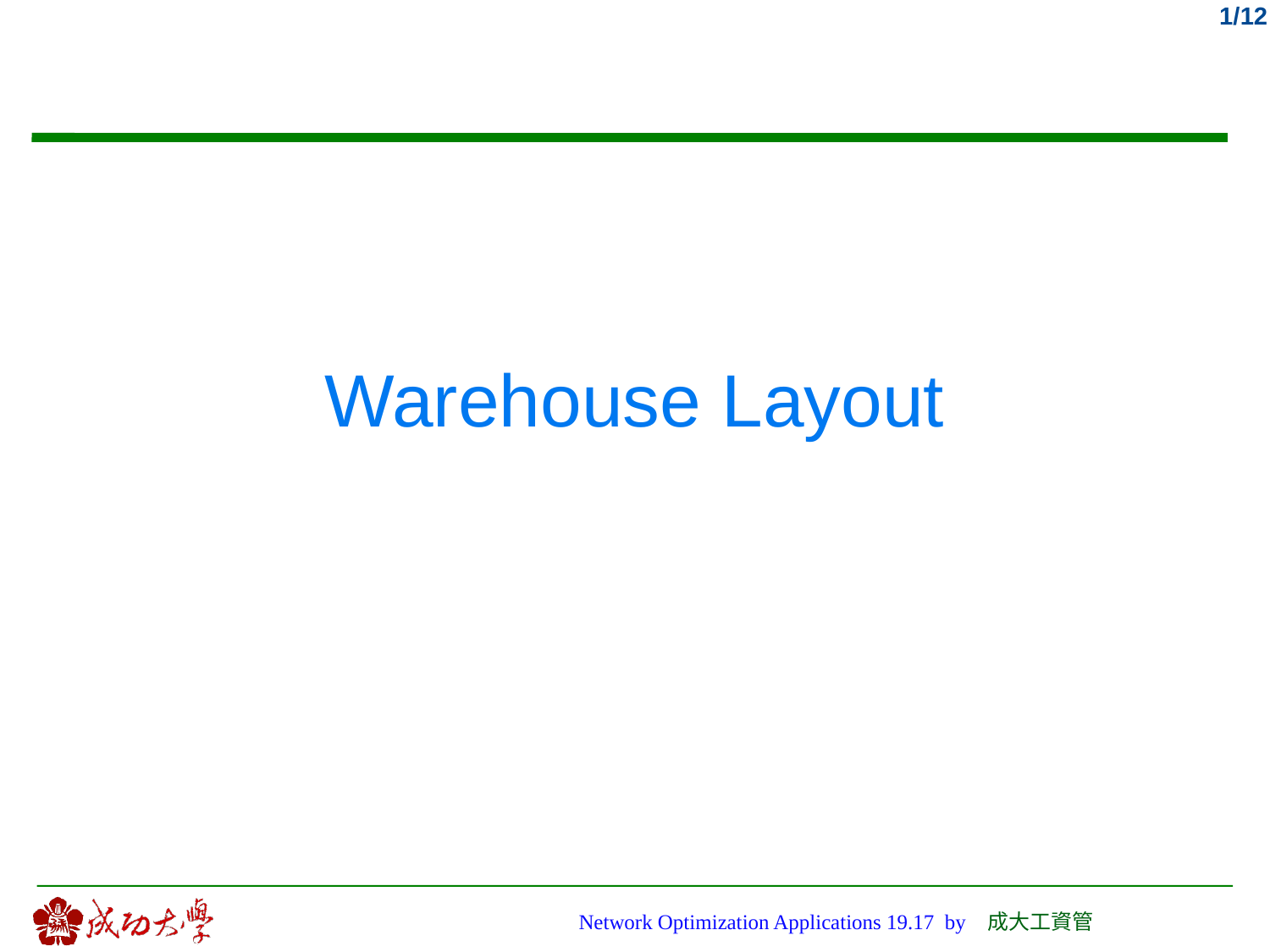

# Warehouse Layout

Network Optimization Applications 19.17  by   成大工資管